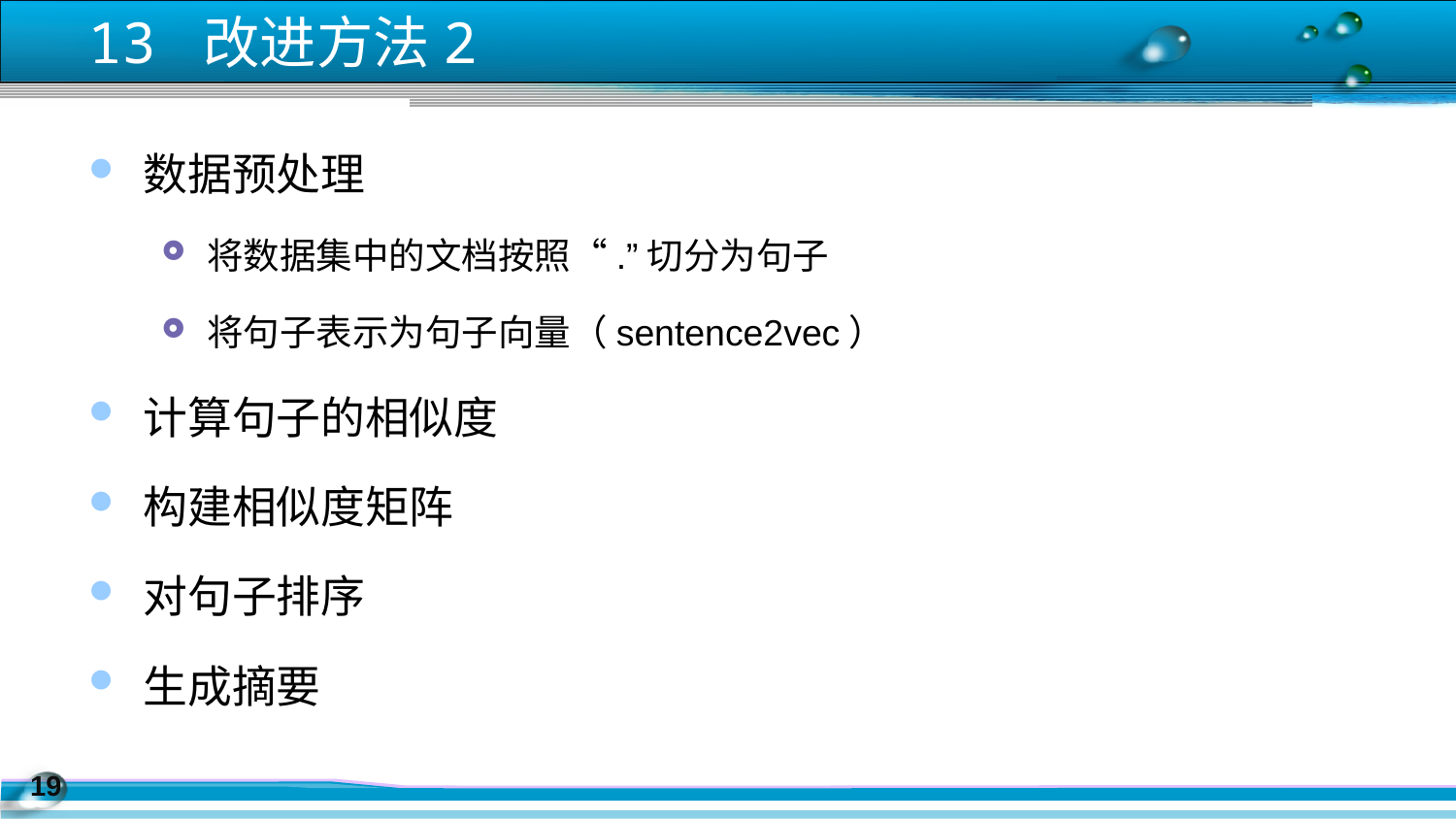

13 改进方法2
数据预处理
将数据集中的文档按照“.”切分为句子
将句子表示为句子向量（sentence2vec）
计算句子的相似度
构建相似度矩阵
对句子排序
生成摘要

19